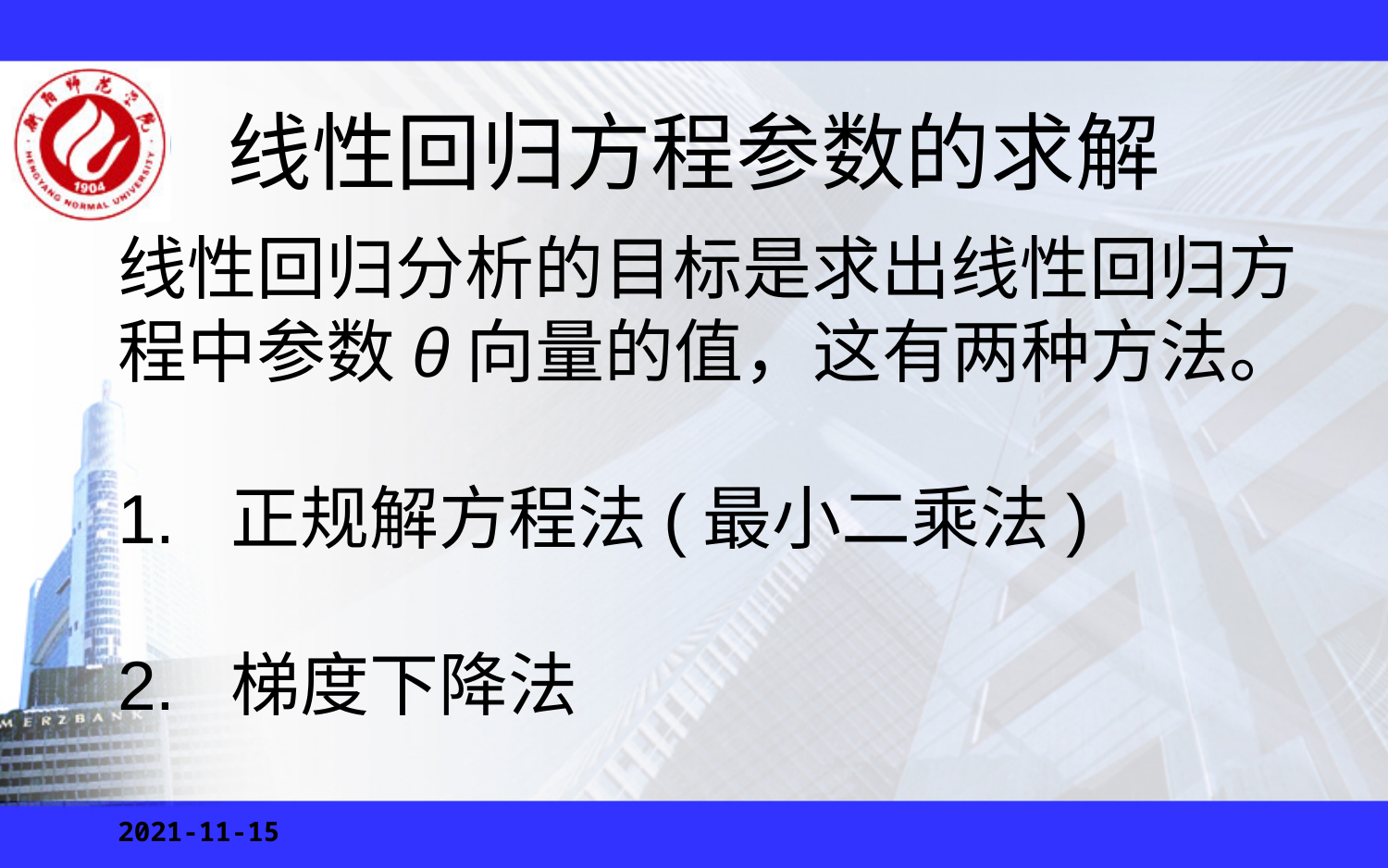

# 线性回归方程参数的求解
线性回归分析的目标是求出线性回归方程中参数θ向量的值，这有两种方法。

正规解方程法(最小二乘法)

梯度下降法
2021-11-15